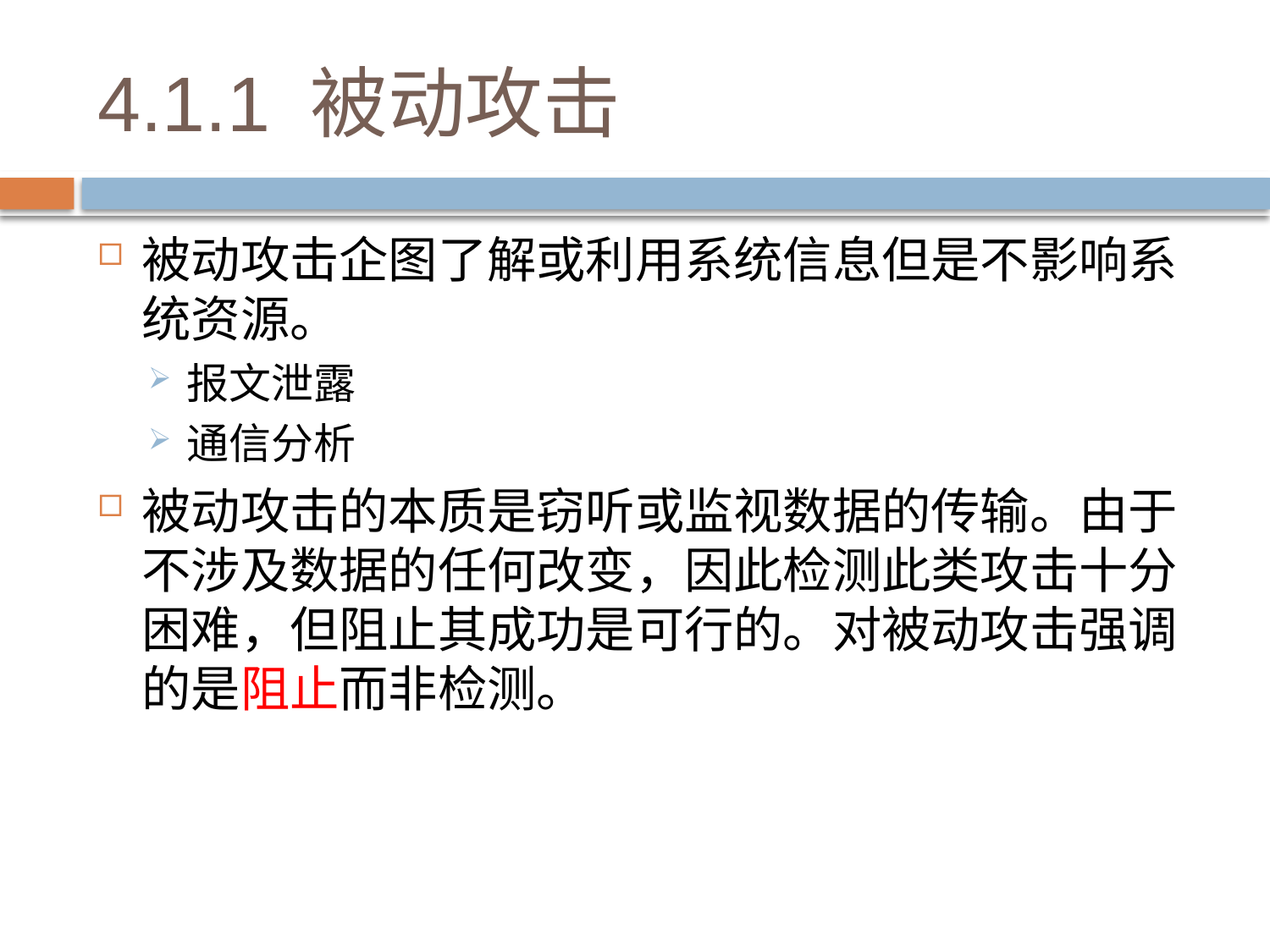

# 4.1.1 被动攻击
被动攻击企图了解或利用系统信息但是不影响系统资源。
报文泄露
通信分析
被动攻击的本质是窃听或监视数据的传输。由于不涉及数据的任何改变，因此检测此类攻击十分困难，但阻止其成功是可行的。对被动攻击强调的是阻止而非检测。